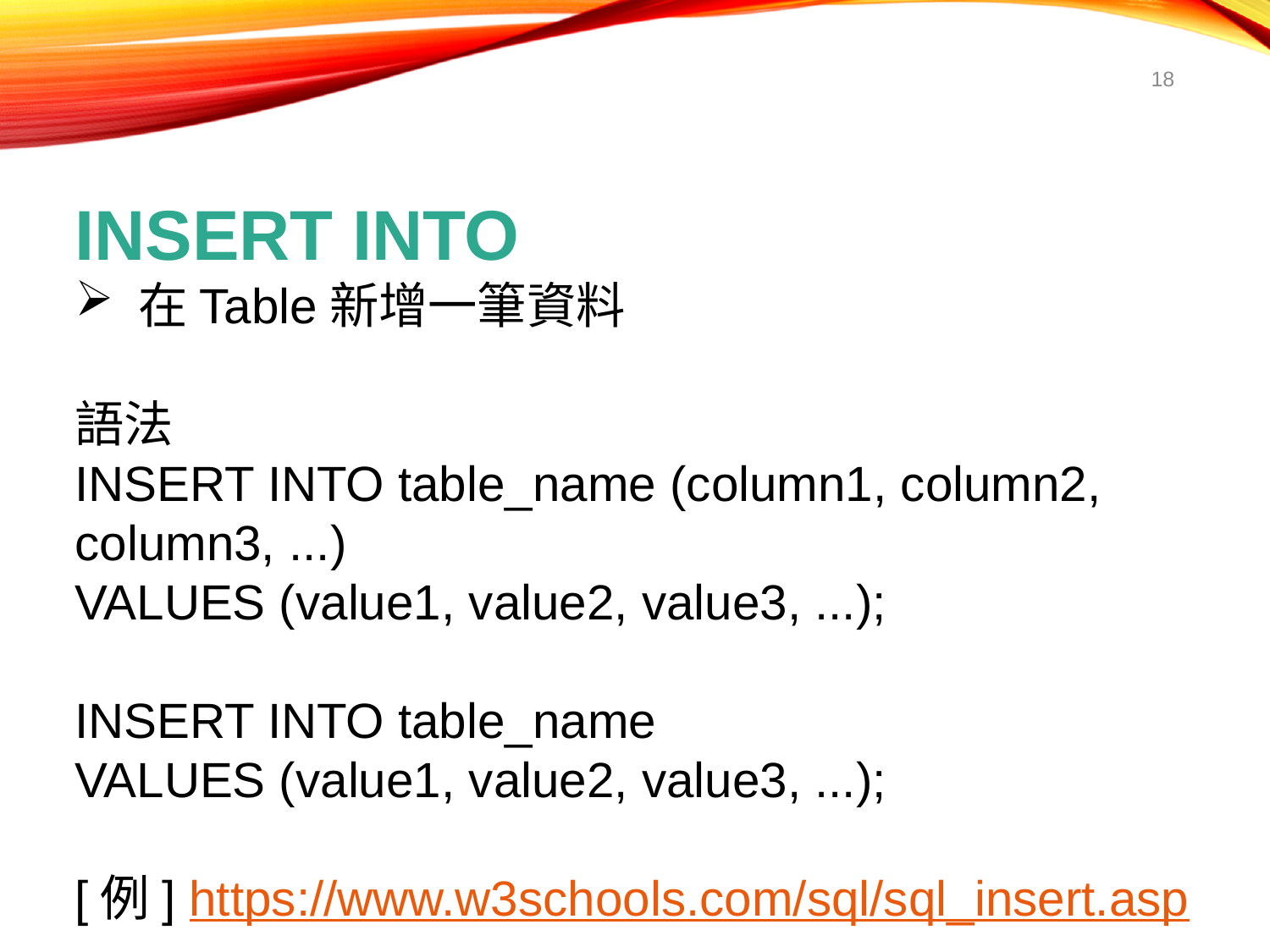

18
INSERT INTO
在Table新增一筆資料

語法
INSERT INTO table_name (column1, column2, column3, ...)
VALUES (value1, value2, value3, ...);

INSERT INTO table_name
VALUES (value1, value2, value3, ...);

[例] https://www.w3schools.com/sql/sql_insert.asp